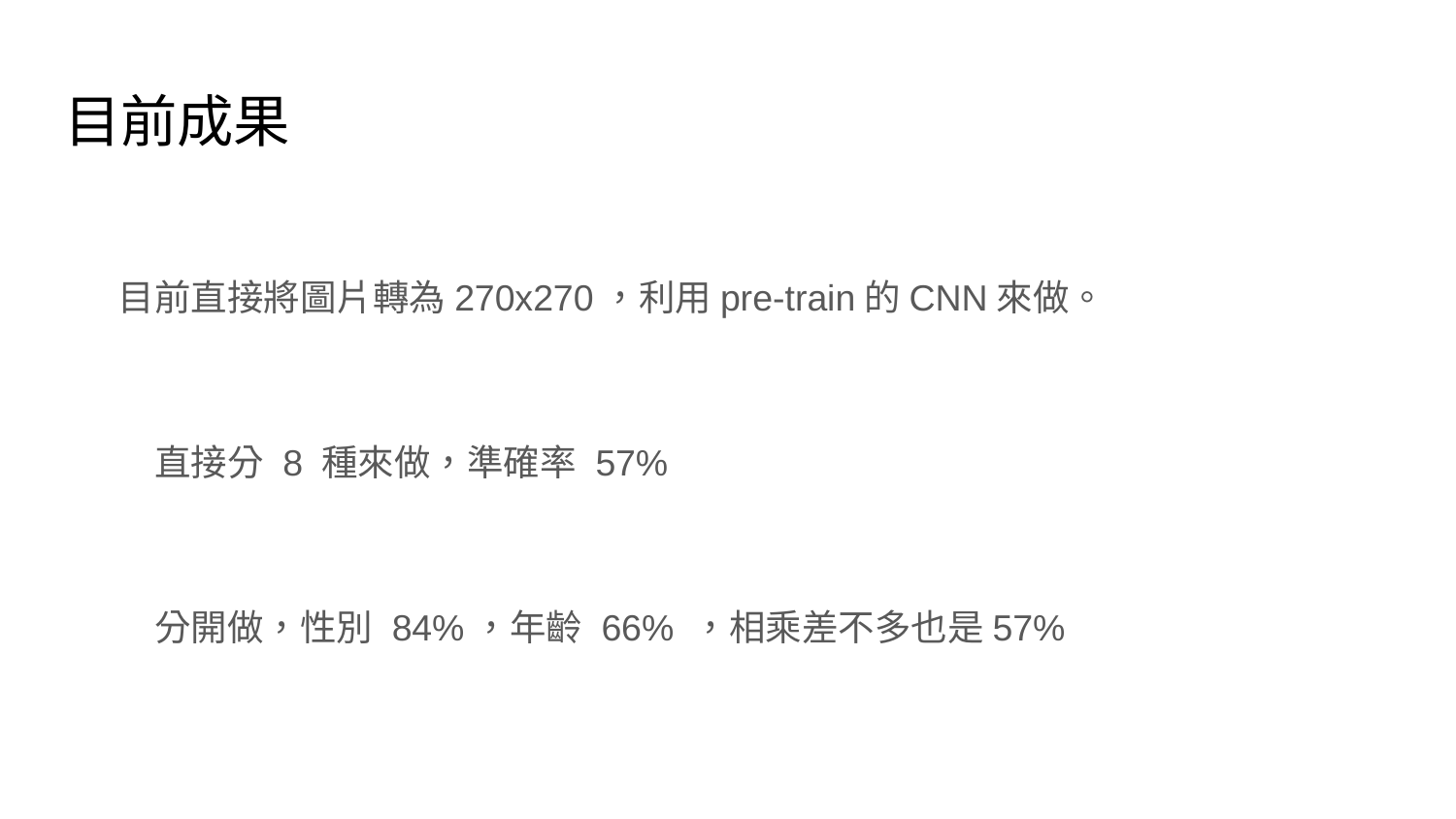

# 目前成果
目前直接將圖片轉為270x270，利用pre-train的CNN來做。

直接分 8 種來做，準確率 57%

分開做，性別 84%，年齡 66% ，相乘差不多也是57%